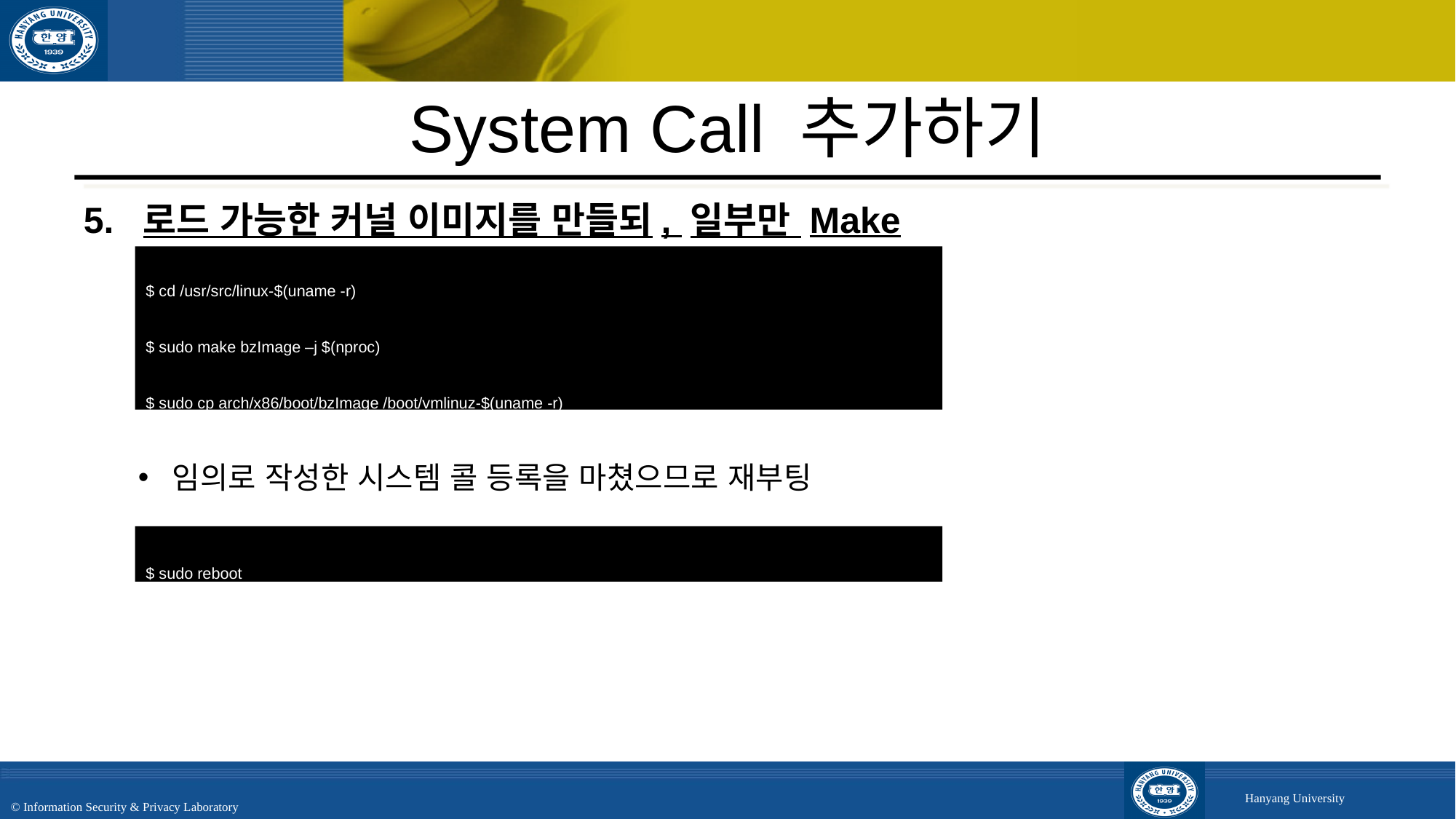

# System Call 추가하기
5.  로드 가능한 커널 이미지를 만들되, 일부만 Make

임의로 작성한 시스템 콜 등록을 마쳤으므로 재부팅

$ cd /usr/src/linux-$(uname -r)
$ sudo make bzImage –j $(nproc)
$ sudo cp arch/x86/boot/bzImage /boot/vmlinuz-$(uname -r)
$ sudo reboot